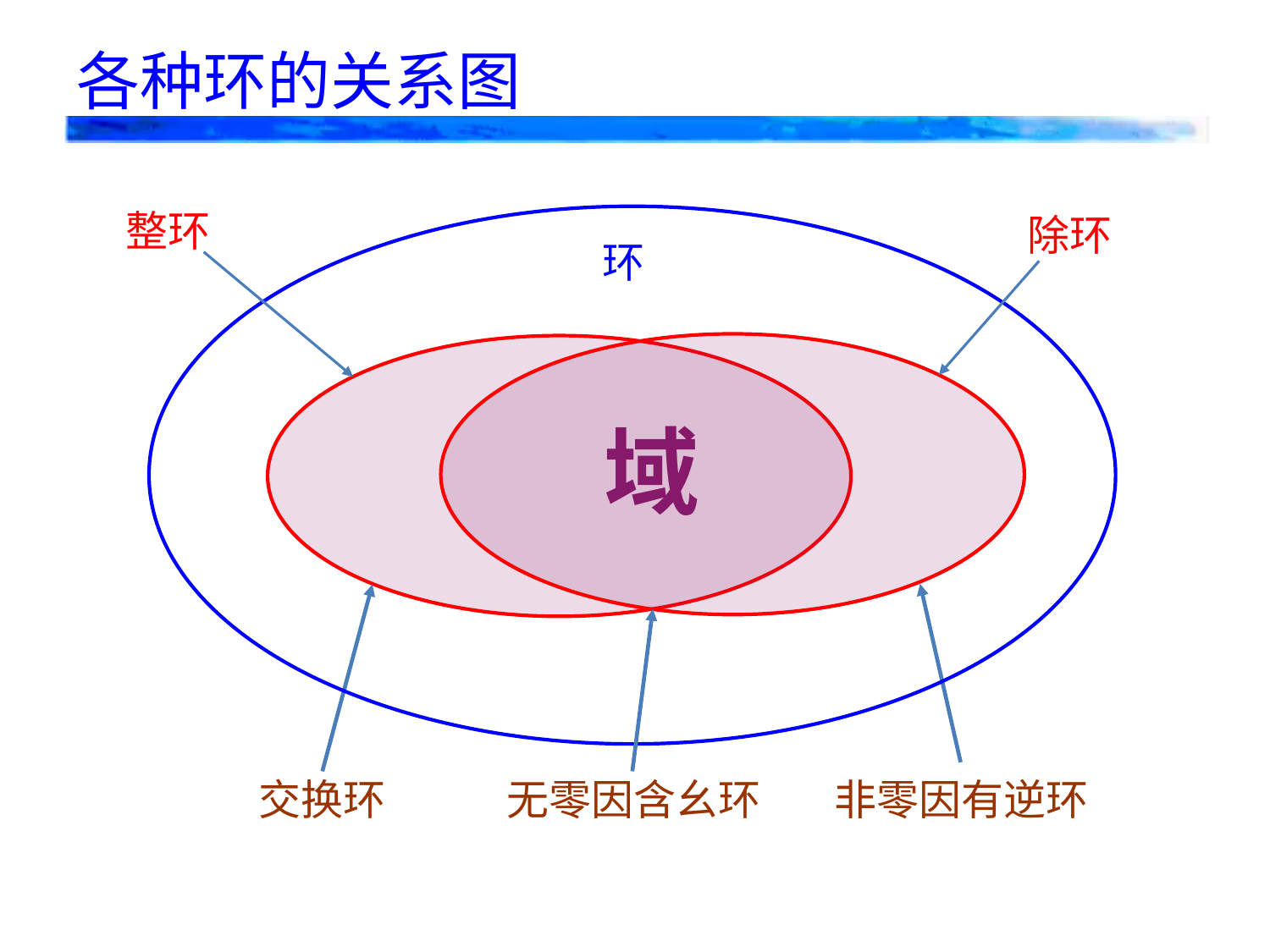

# 各种环的关系图
整环

环
除环

非零因有逆环

交换环
域
无零因含幺环